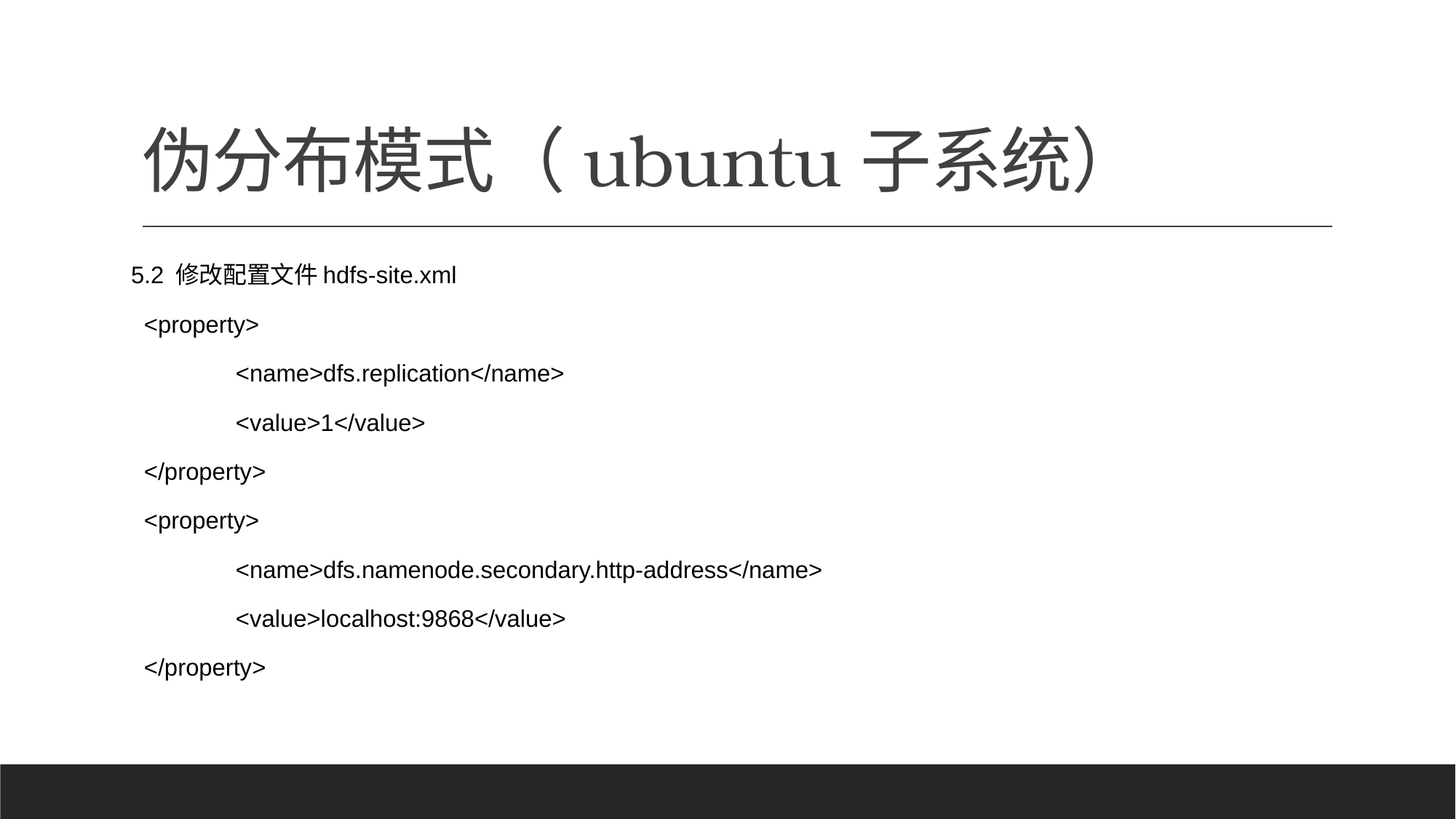

# 伪分布模式（ubuntu子系统）
5.2 修改配置文件hdfs-site.xml
  <property>
                <name>dfs.replication</name>
                <value>1</value>
  </property>
  <property>
                <name>dfs.namenode.secondary.http-address</name>
                <value>localhost:9868</value>
  </property>